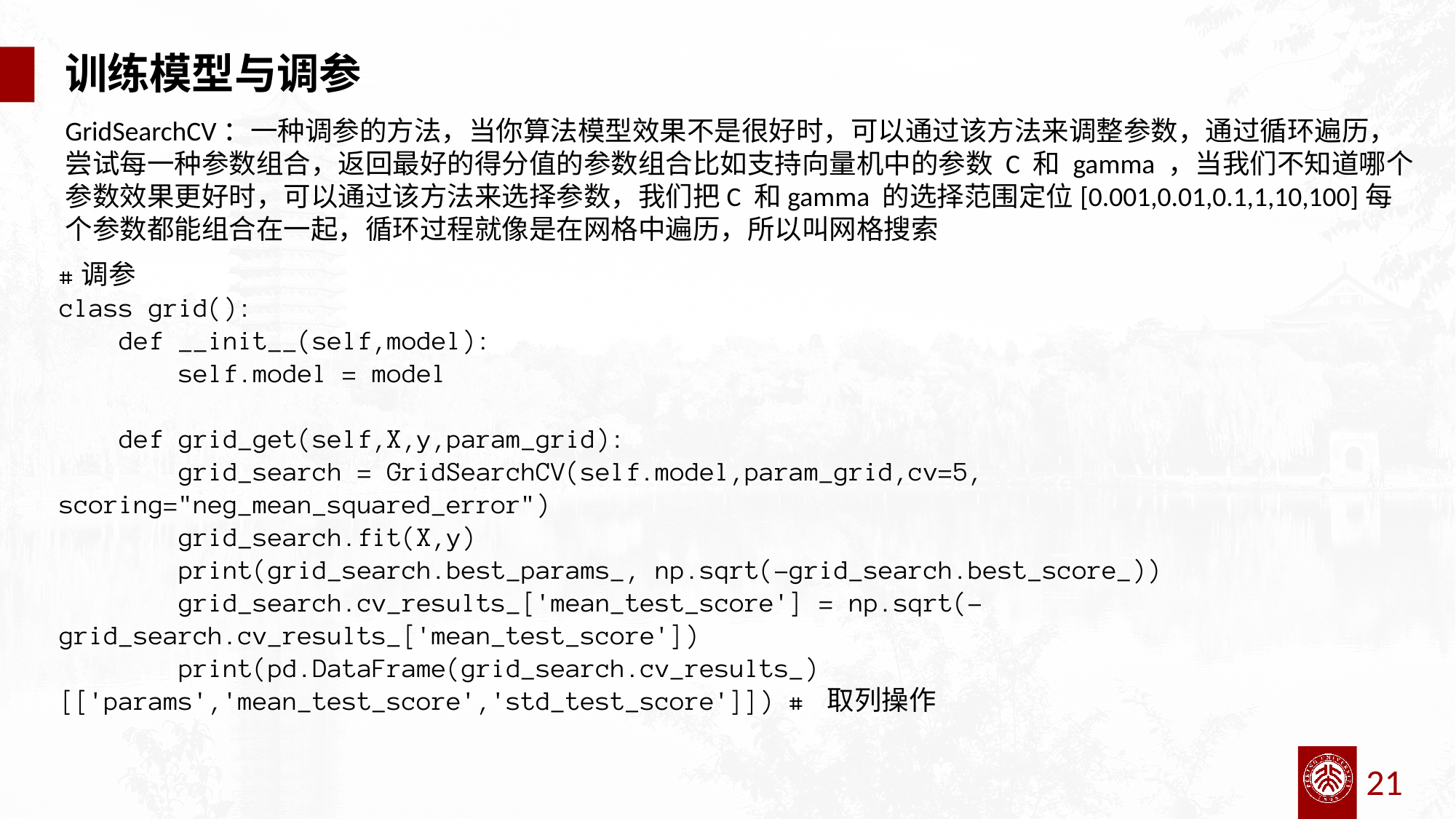

训练模型与调参

GridSearchCV：一种调参的方法，当你算法模型效果不是很好时，可以通过该方法来调整参数，通过循环遍历，尝试每一种参数组合，返回最好的得分值的参数组合比如支持向量机中的参数 C 和 gamma ，当我们不知道哪个参数效果更好时，可以通过该方法来选择参数，我们把C 和gamma 的选择范围定位[0.001,0.01,0.1,1,10,100]每个参数都能组合在一起，循环过程就像是在网格中遍历，所以叫网格搜索
#调参
class grid():
    def __init__(self,model):
        self.model = model

    def grid_get(self,X,y,param_grid):
        grid_search = GridSearchCV(self.model,param_grid,cv=5, scoring="neg_mean_squared_error")
        grid_search.fit(X,y)
        print(grid_search.best_params_, np.sqrt(-grid_search.best_score_))
        grid_search.cv_results_['mean_test_score'] = np.sqrt(-grid_search.cv_results_['mean_test_score'])
        print(pd.DataFrame(grid_search.cv_results_)[['params','mean_test_score','std_test_score']]) # 取列操作
21